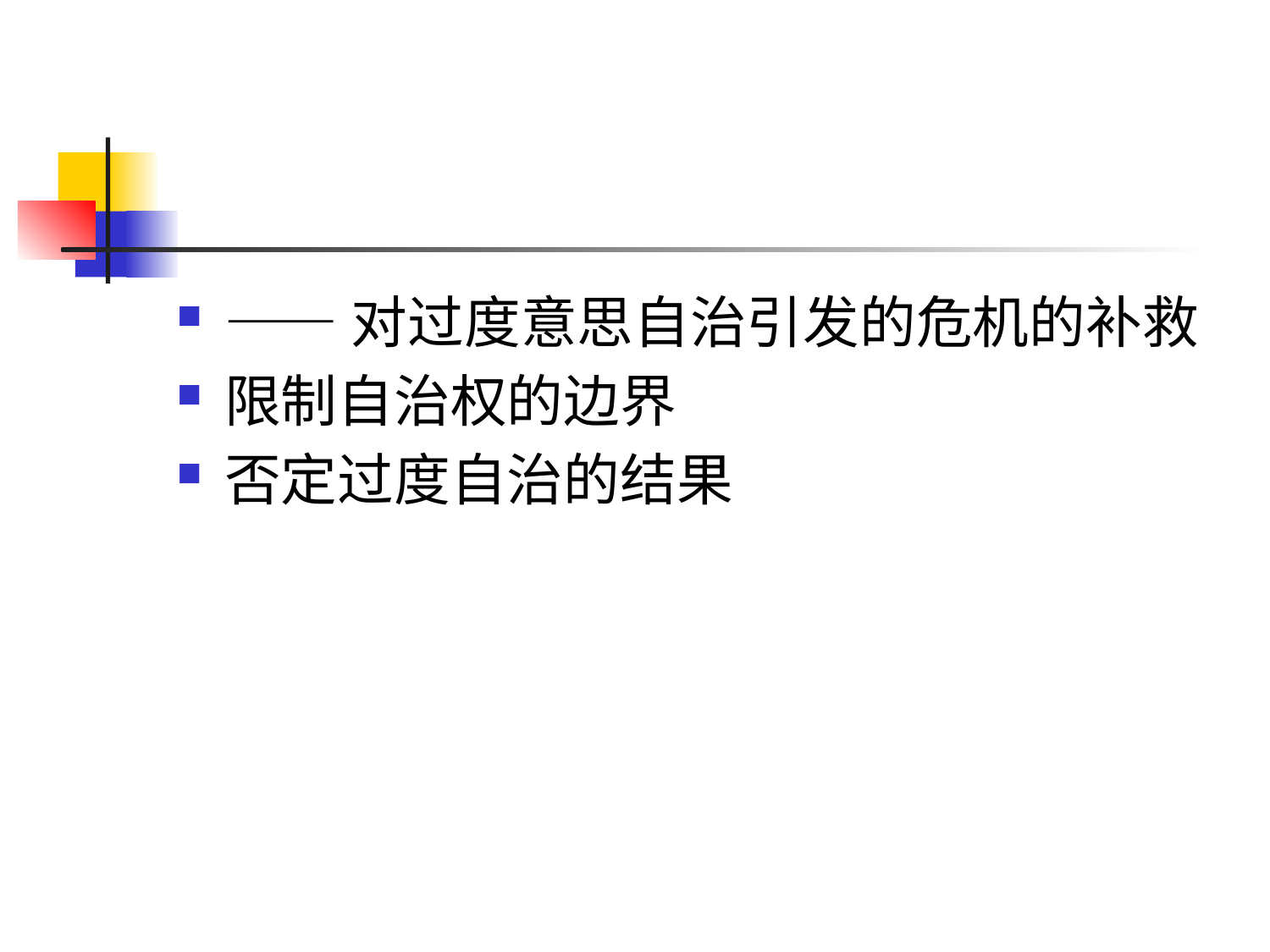

#
——对过度意思自治引发的危机的补救
限制自治权的边界
否定过度自治的结果